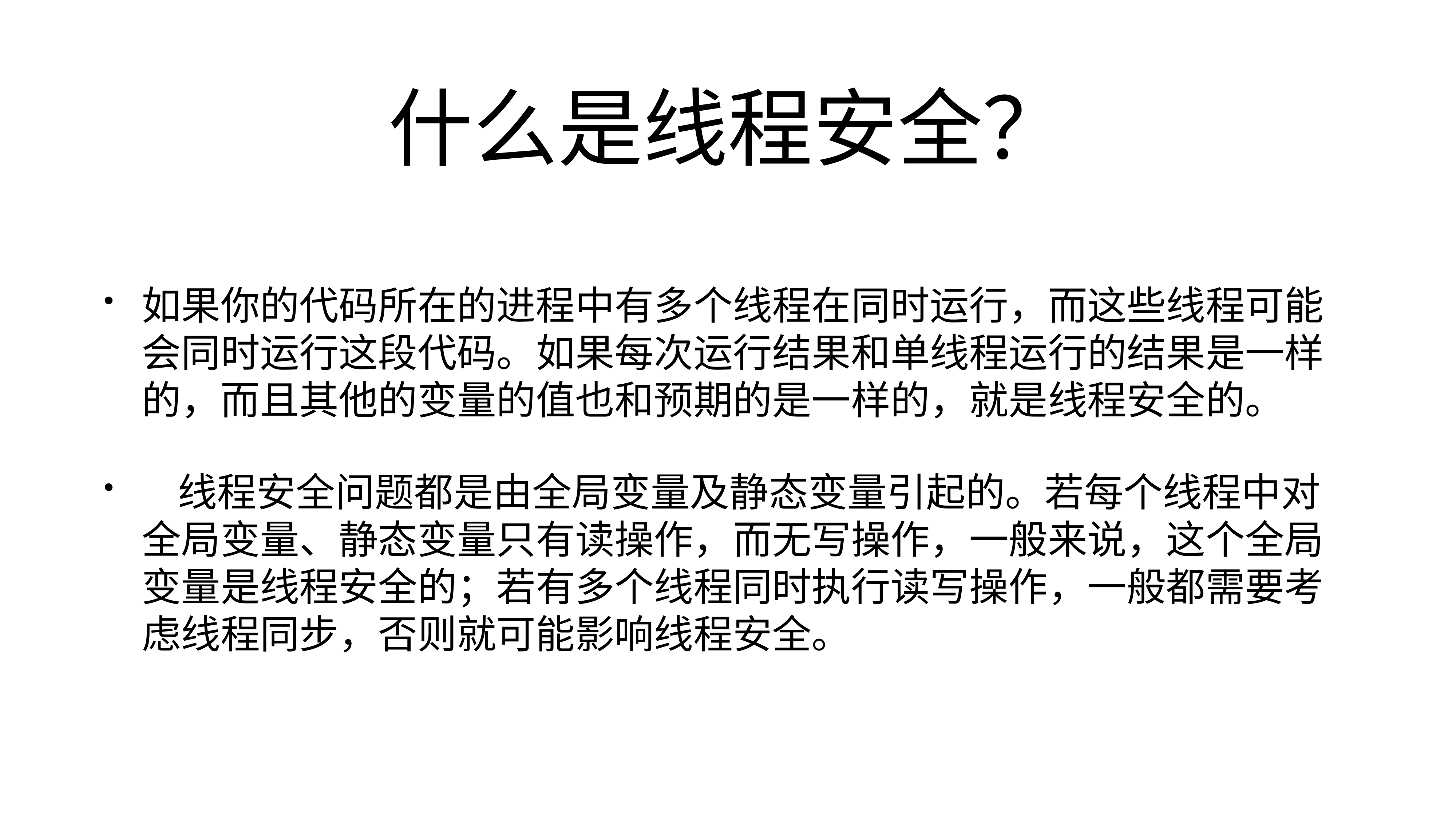

# 什么是线程安全？
如果你的代码所在的进程中有多个线程在同时运行，而这些线程可能会同时运行这段代码。如果每次运行结果和单线程运行的结果是一样的，而且其他的变量的值也和预期的是一样的，就是线程安全的。
   线程安全问题都是由全局变量及静态变量引起的。若每个线程中对全局变量、静态变量只有读操作，而无写操作，一般来说，这个全局变量是线程安全的；若有多个线程同时执行读写操作，一般都需要考虑线程同步，否则就可能影响线程安全。